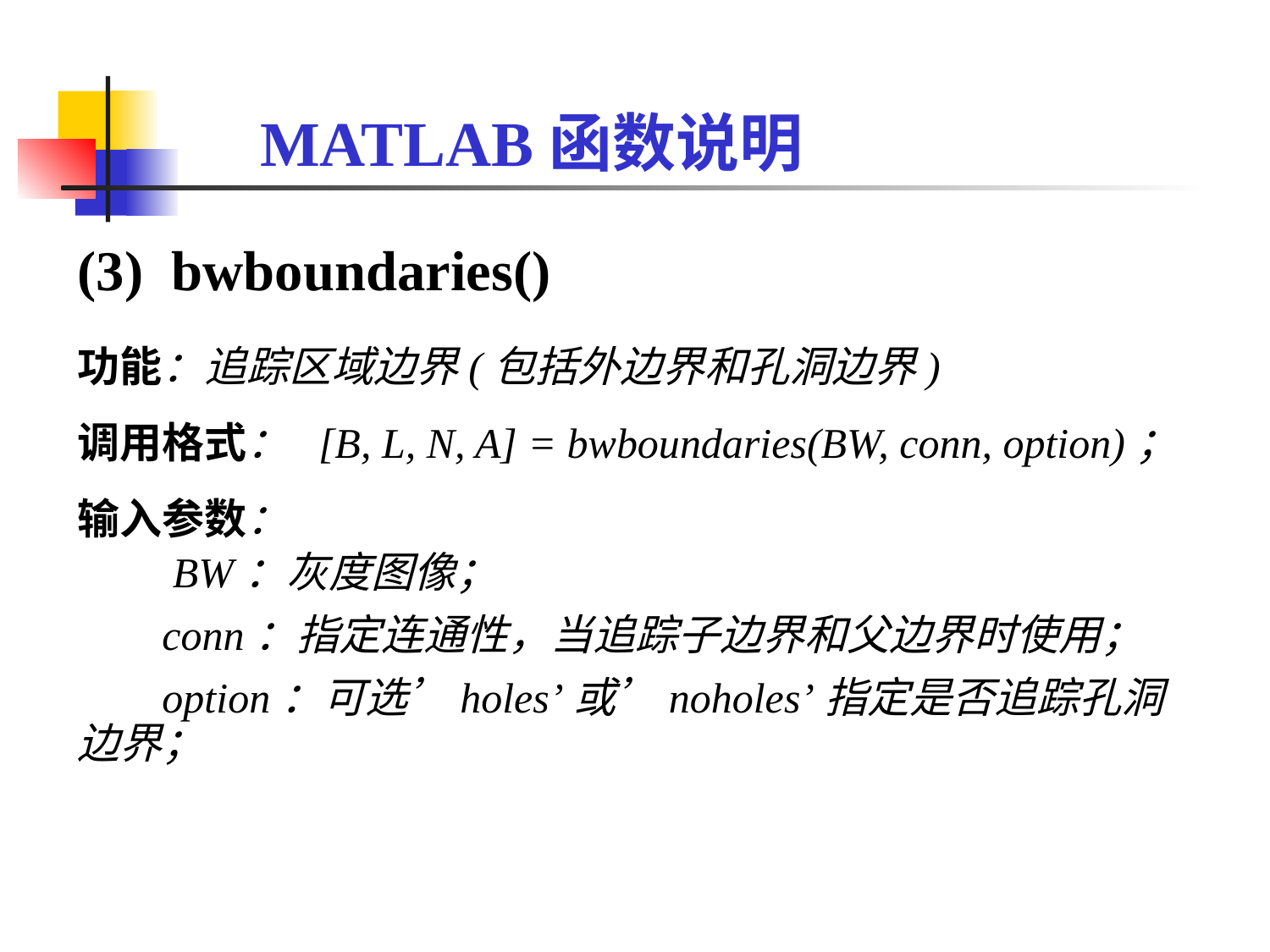

MATLAB函数说明
(3)  bwboundaries()
功能：追踪区域边界(包括外边界和孔洞边界)
调用格式：  [B, L, N, A] = bwboundaries(BW, conn, option)；
输入参数：
         BW：灰度图像；
        conn：指定连通性，当追踪子边界和父边界时使用；
        option：可选’holes’或’noholes’指定是否追踪孔洞边界；